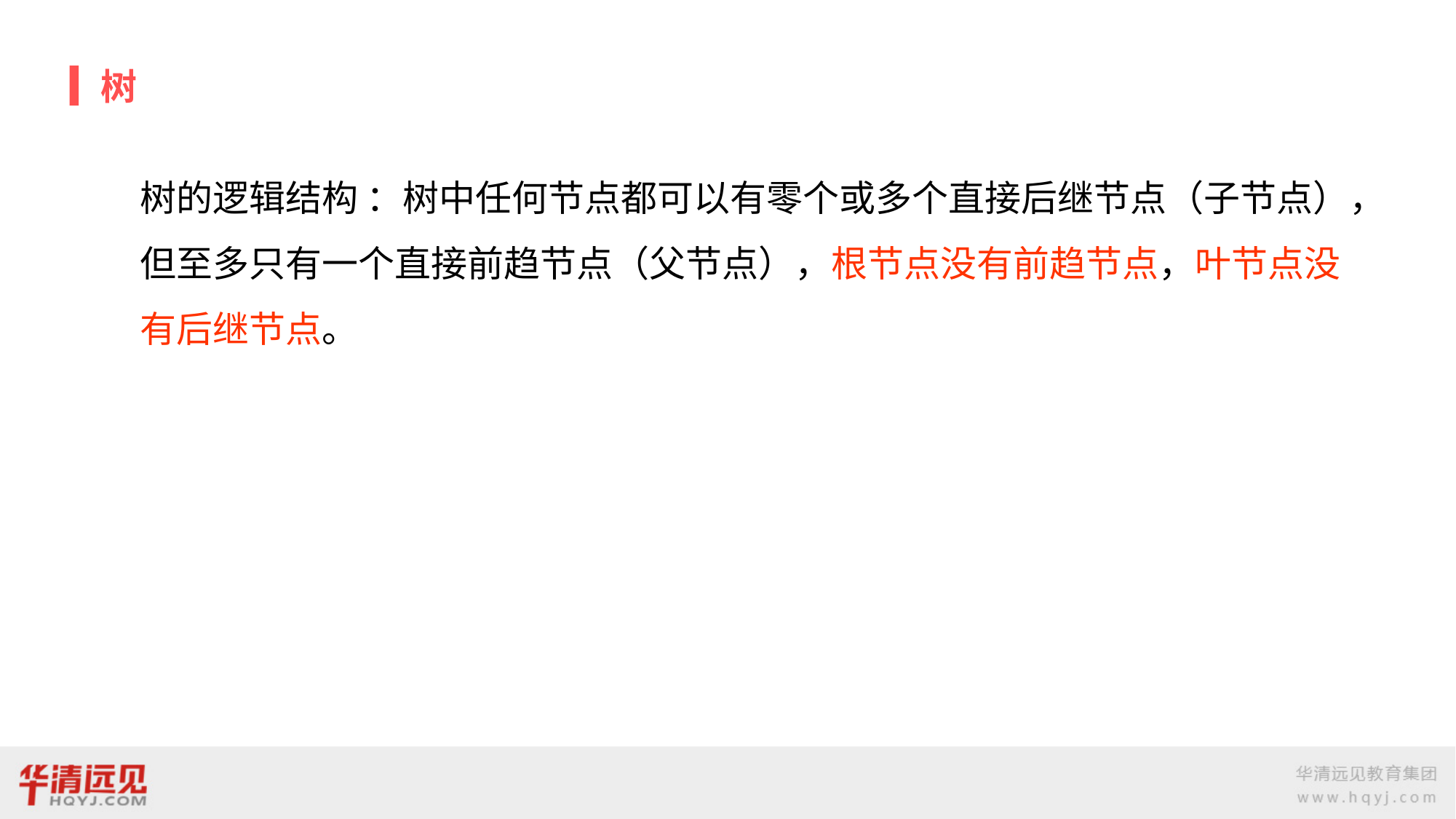

# 树
树的逻辑结构 ：树中任何节点都可以有零个或多个直接后继节点（子节点），但至多只有一个直接前趋节点（父节点），根节点没有前趋节点，叶节点没有后继节点。